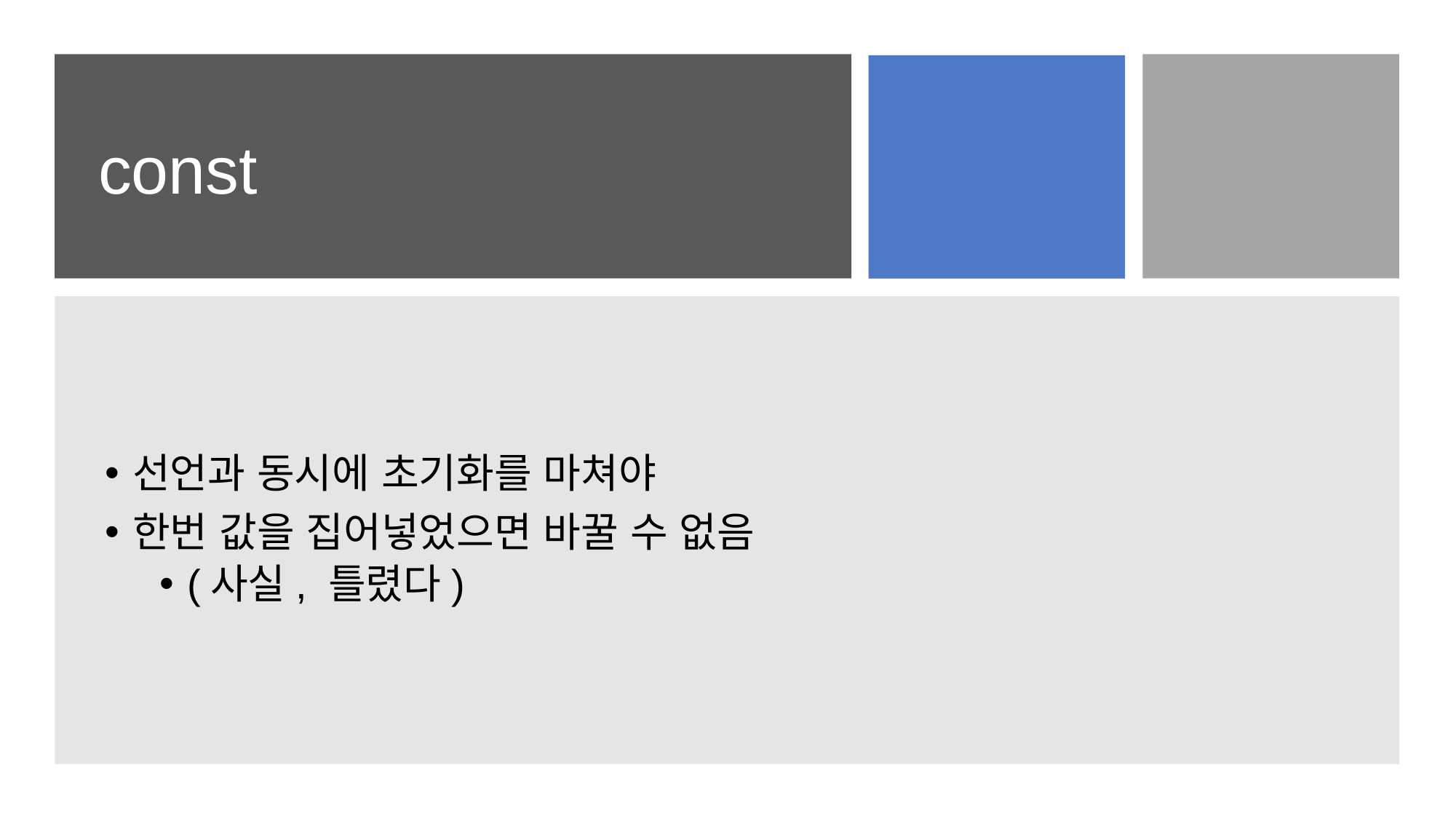

# const

선언과 동시에 초기화를 마쳐야
한번 값을 집어넣었으면 바꿀 수 없음
(사실, 틀렸다)